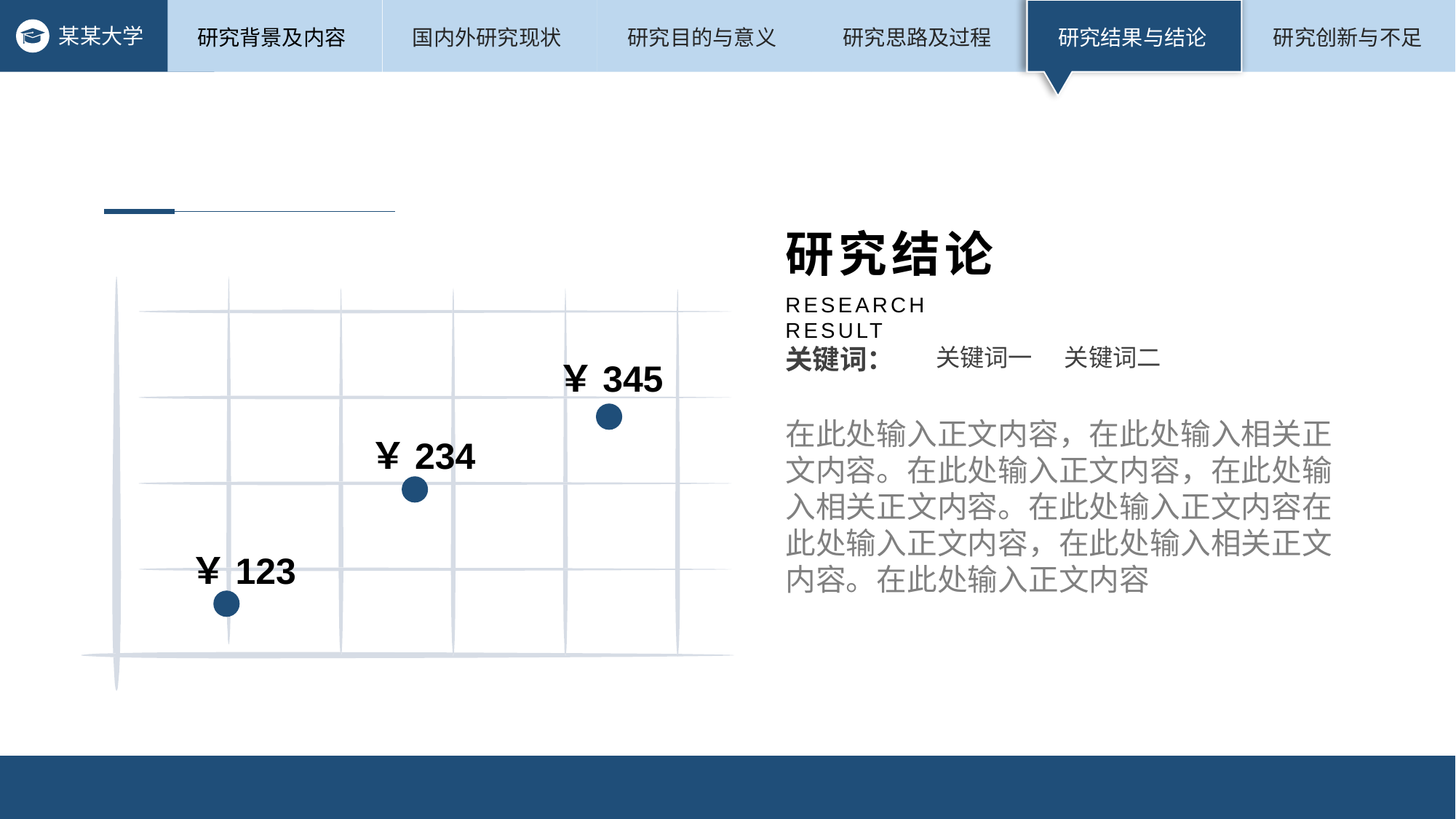

研究结论

RESEARCH  RESULT
关键词：
关键词一
关键词二
￥345

在此处输入正文内容，在此处输入相关正文内容。在此处输入正文内容，在此处输入相关正文内容。在此处输入正文内容在此处输入正文内容，在此处输入相关正文内容。在此处输入正文内容
￥234

￥123